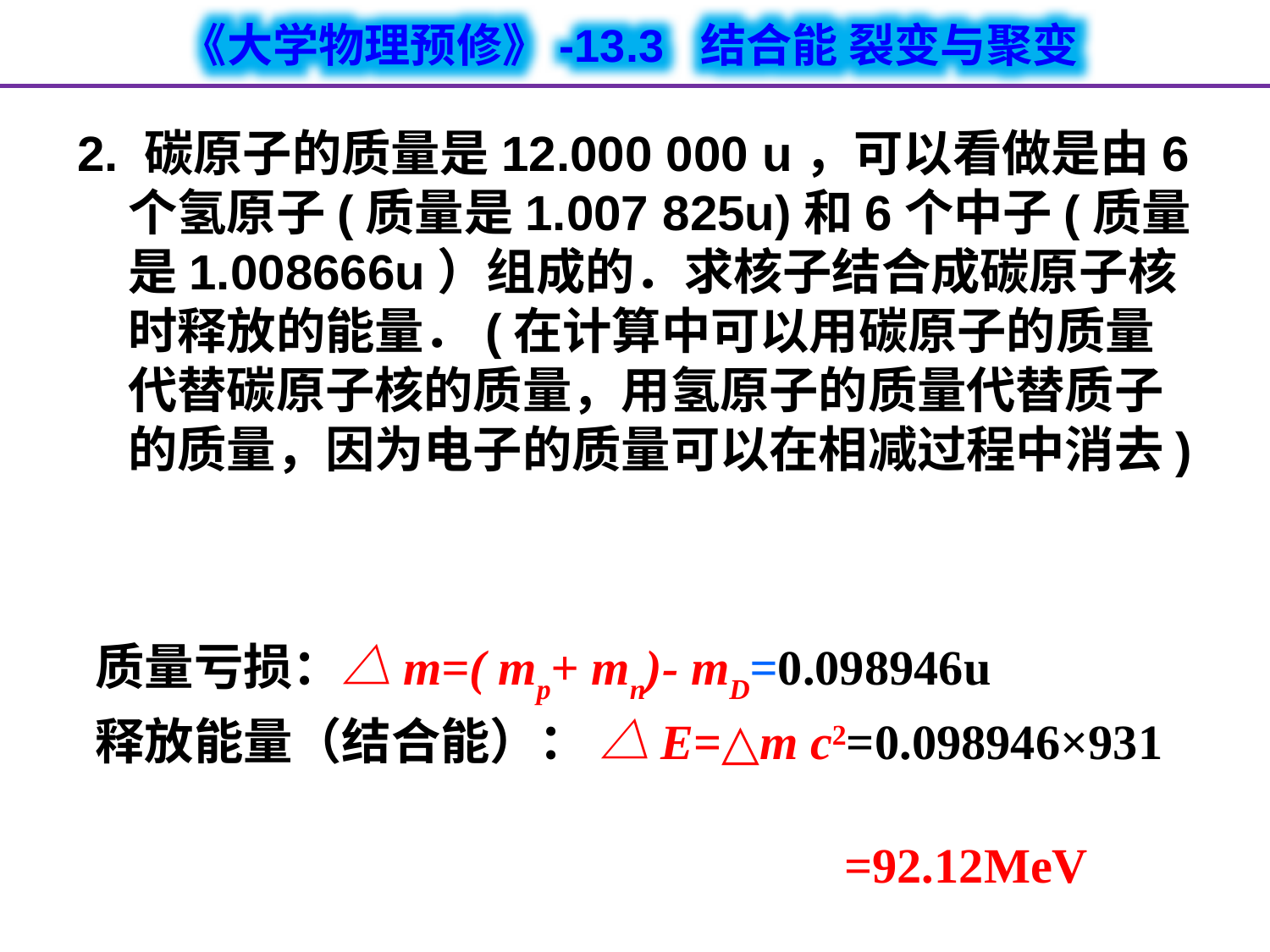

2. 碳原子的质量是12.000 000 u，可以看做是由6个氢原子(质量是1.007 825u)和6个中子(质量是1.008666u）组成的．求核子结合成碳原子核时释放的能量．(在计算中可以用碳原子的质量代替碳原子核的质量，用氢原子的质量代替质子的质量，因为电子的质量可以在相减过程中消去)
质量亏损：△m=( mp+ mn)- mD=0.098946u
释放能量（结合能）： △E=△m c2=0.098946×931
                                                             =92.12MeV